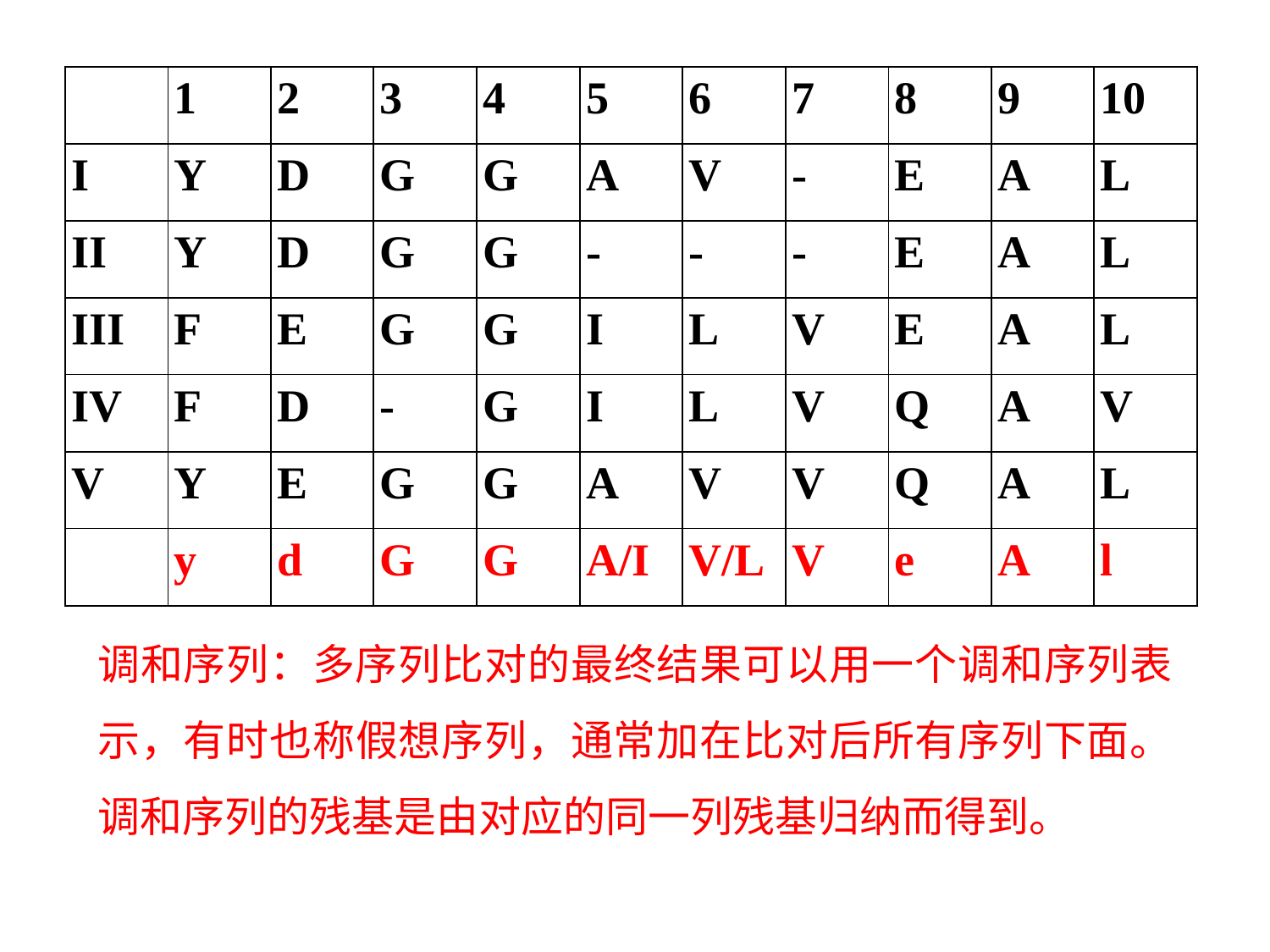

|  | 1 | 2 | 3 | 4 | 5 | 6 | 7 | 8 | 9 | 10 |
| --- | --- | --- | --- | --- | --- | --- | --- | --- | --- | --- |
| I | Y | D | G | G | A | V | - | E | A | L |
| II | Y | D | G | G | - | - | - | E | A | L |
| III | F | E | G | G | I | L | V | E | A | L |
| IV | F | D | - | G | I | L | V | Q | A | V |
| V | Y | E | G | G | A | V | V | Q | A | L |
|  | y | d | G | G | A/I | V/L | V | e | A | l |
调和序列：多序列比对的最终结果可以用一个调和序列表示，有时也称假想序列，通常加在比对后所有序列下面。调和序列的残基是由对应的同一列残基归纳而得到。
75